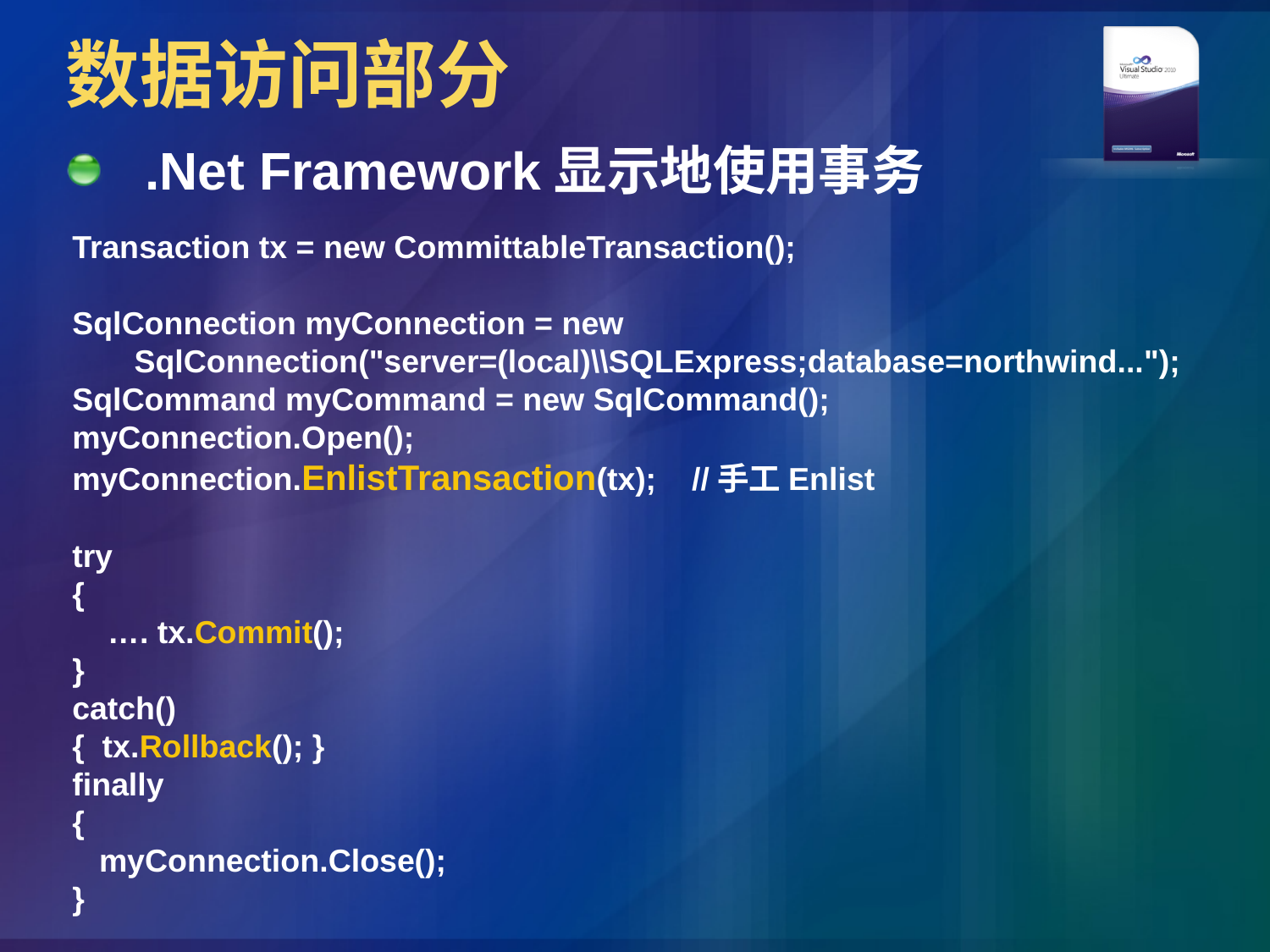

# 数据访问部分
.Net Framework显示地使用事务
Transaction tx = new CommittableTransaction();

SqlConnection myConnection = new
	SqlConnection("server=(local)\\SQLExpress;database=northwind...");
SqlCommand myCommand = new SqlCommand();
myConnection.Open();
myConnection.EnlistTransaction(tx);    //手工Enlist

try
{
    …. tx.Commit();
}
catch()
{  tx.Rollback(); }
finally
{
   myConnection.Close();
}